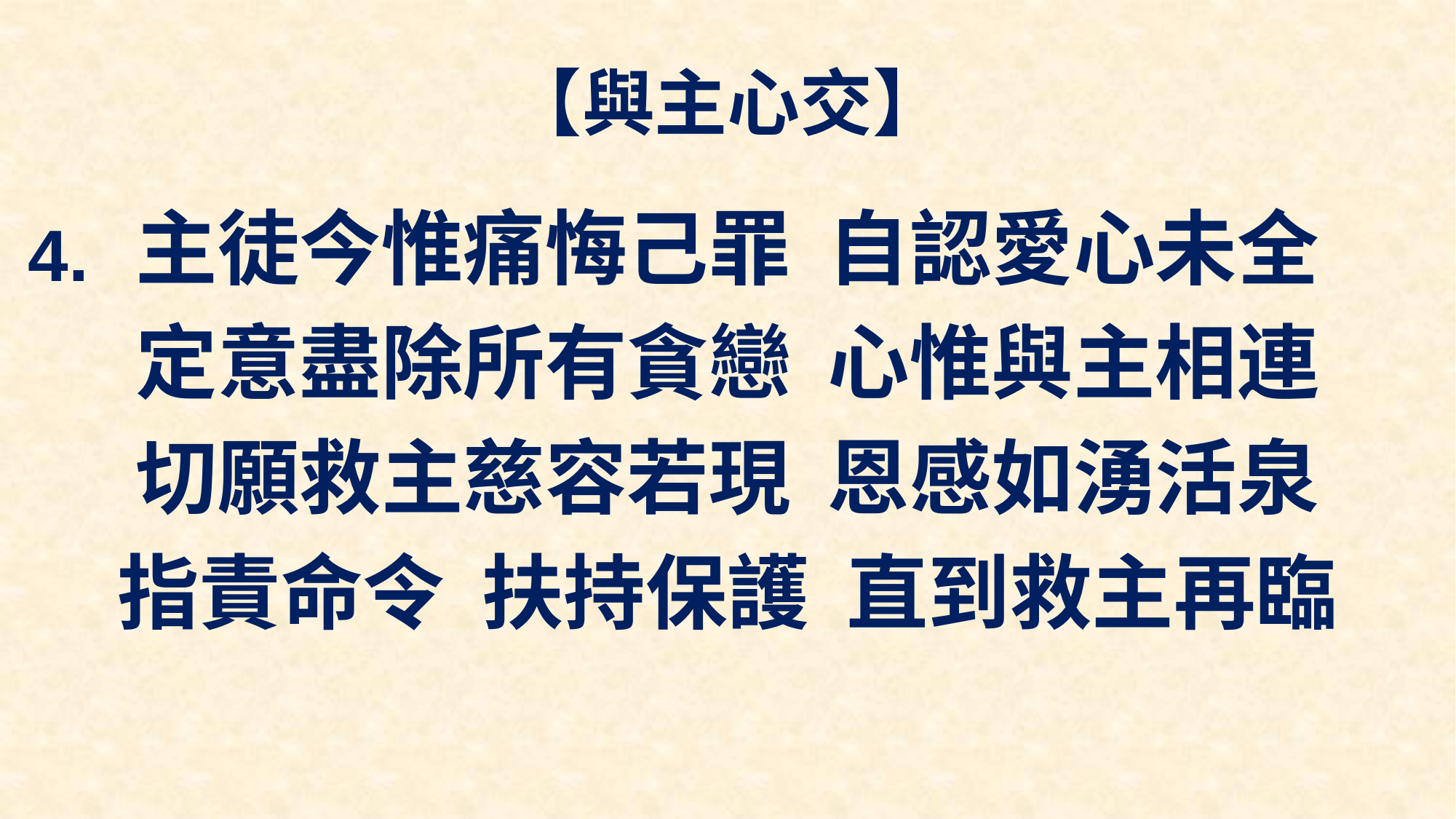

# 【與主心交】
主徒今惟痛悔己罪  自認愛心未全
定意盡除所有貪戀  心惟與主相連
切願救主慈容若現  恩感如湧活泉
指責命令  扶持保護  直到救主再臨
4.